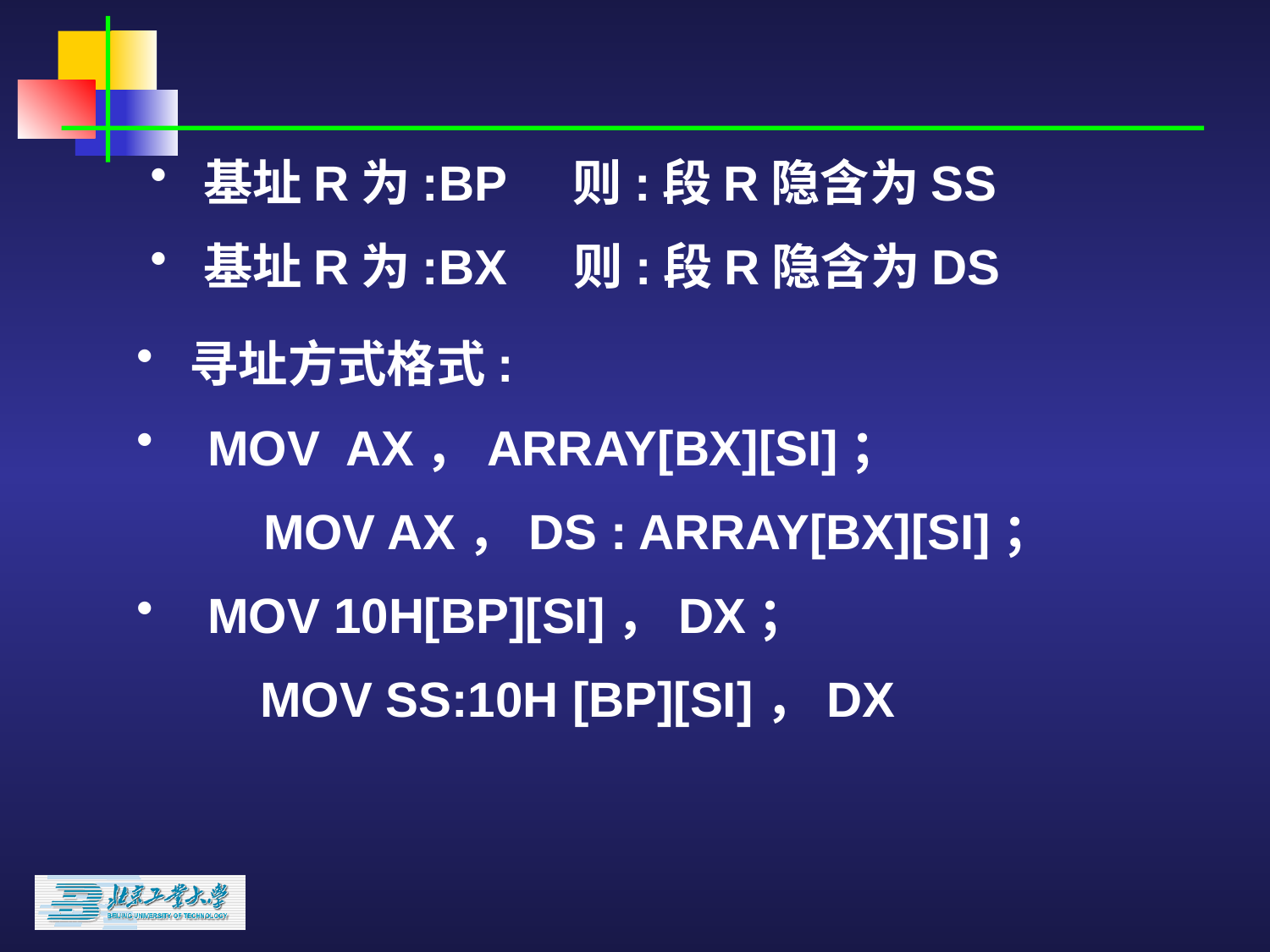

基址R为:BP    则:段R隐含为SS
 基址R为:BX    则:段R隐含为DS
 寻址方式格式:
   MOV  AX，ARRAY[BX][SI]；
    	MOV AX，DS : ARRAY[BX][SI]；
   MOV 10H[BP][SI]，DX；
         MOV SS:10H [BP][SI]，DX